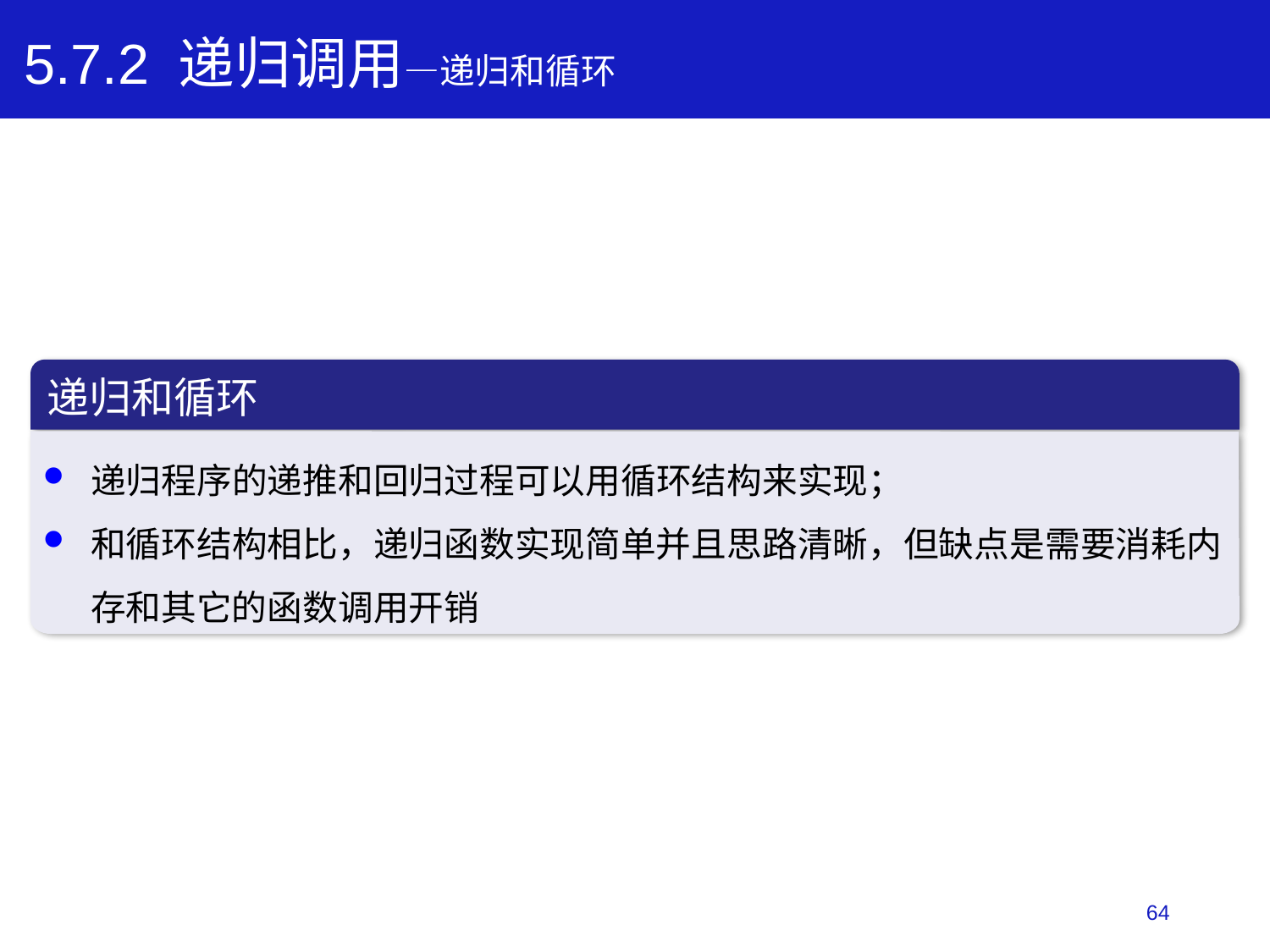

5.7.2 递归调用—递归和循环
递归和循环
递归程序的递推和回归过程可以用循环结构来实现；
和循环结构相比，递归函数实现简单并且思路清晰，但缺点是需要消耗内
存和其它的函数调用开销
64